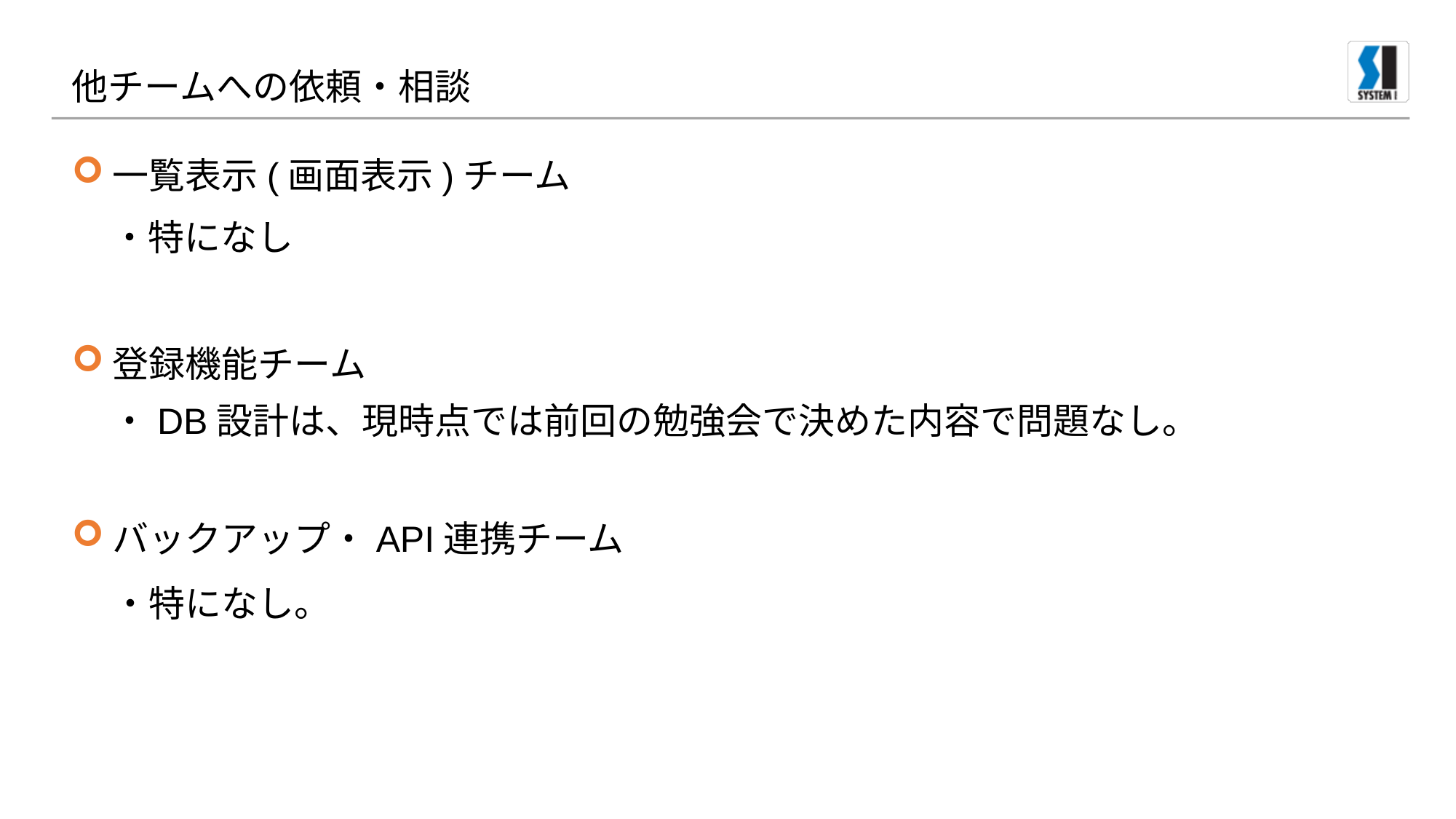

# 他チームへの依頼・相談
一覧表示(画面表示)チーム
・特になし
登録機能チーム
・DB設計は、現時点では前回の勉強会で決めた内容で問題なし。
バックアップ・API連携チーム
・特になし。